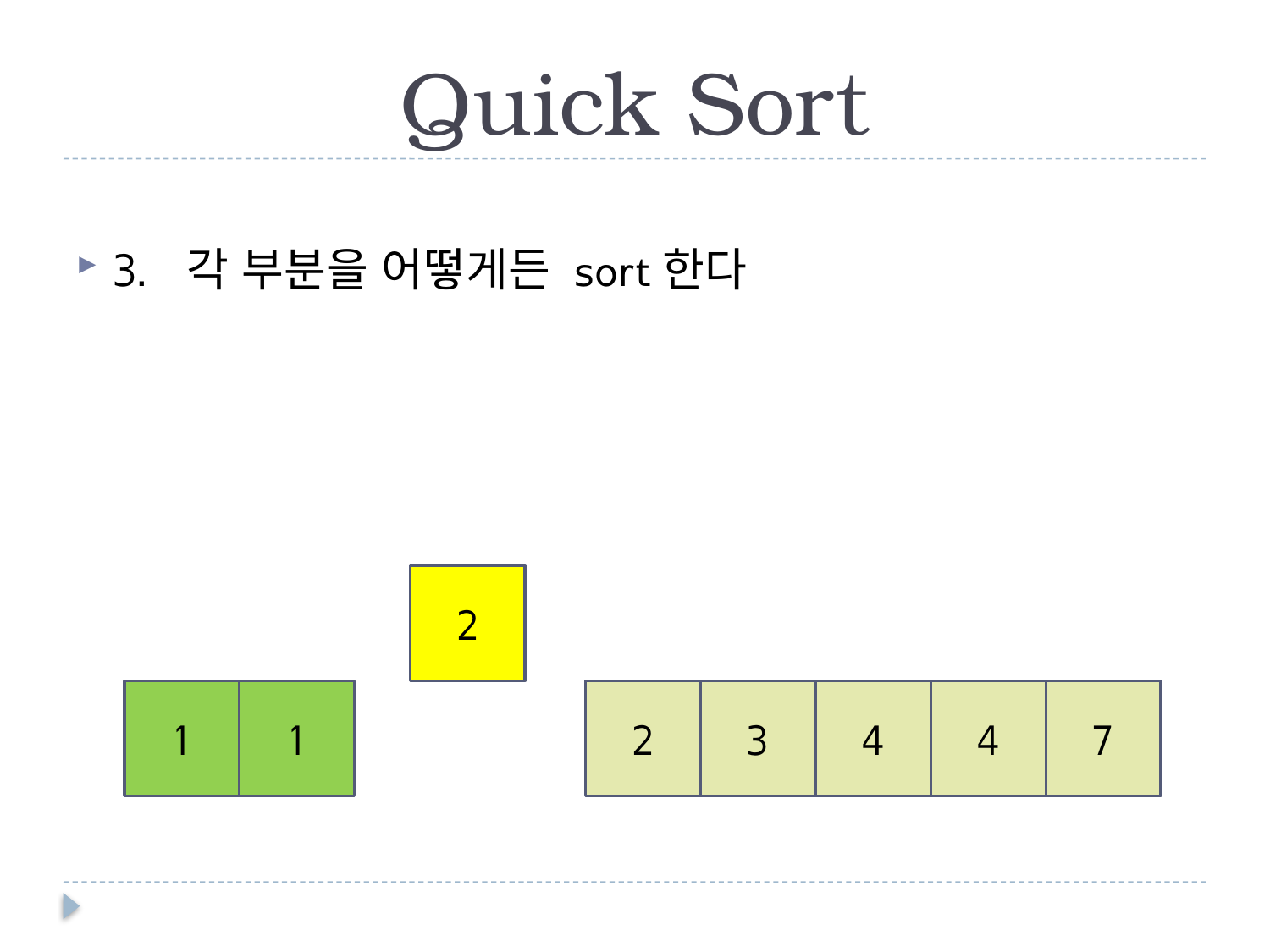

# Quick Sort

3.  각 부분을 어떻게든 sort한다
2
1
1
2
3
4
4
7